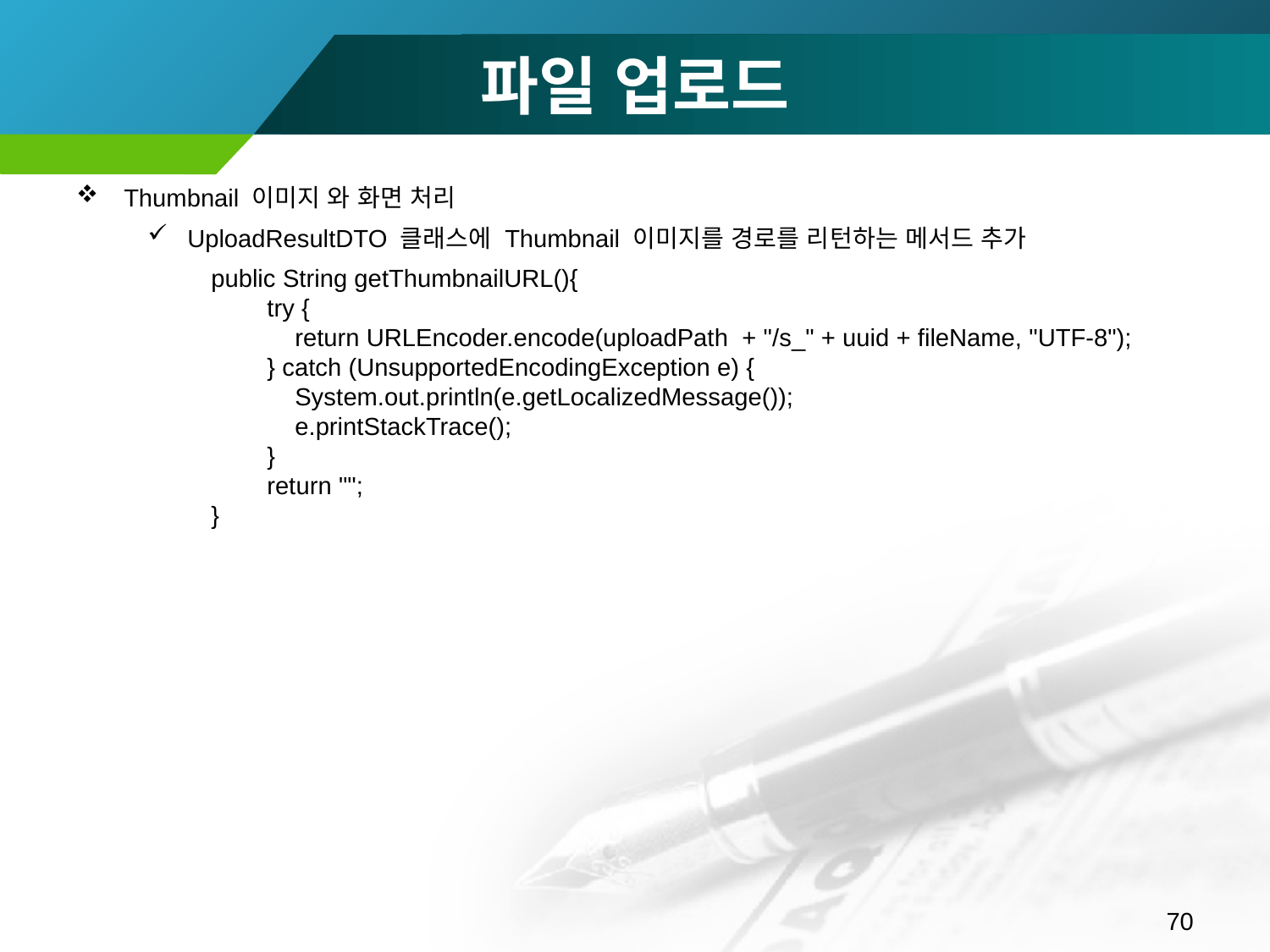

# 파일 업로드
Thumbnail 이미지 와 화면 처리
UploadResultDTO 클래스에 Thumbnail 이미지를 경로를 리턴하는 메서드 추가
public String getThumbnailURL(){
        try {
            return URLEncoder.encode(uploadPath  + "/s_" + uuid + fileName, "UTF-8");
        } catch (UnsupportedEncodingException e) {
            System.out.println(e.getLocalizedMessage());
            e.printStackTrace();
        }
        return "";
}
70